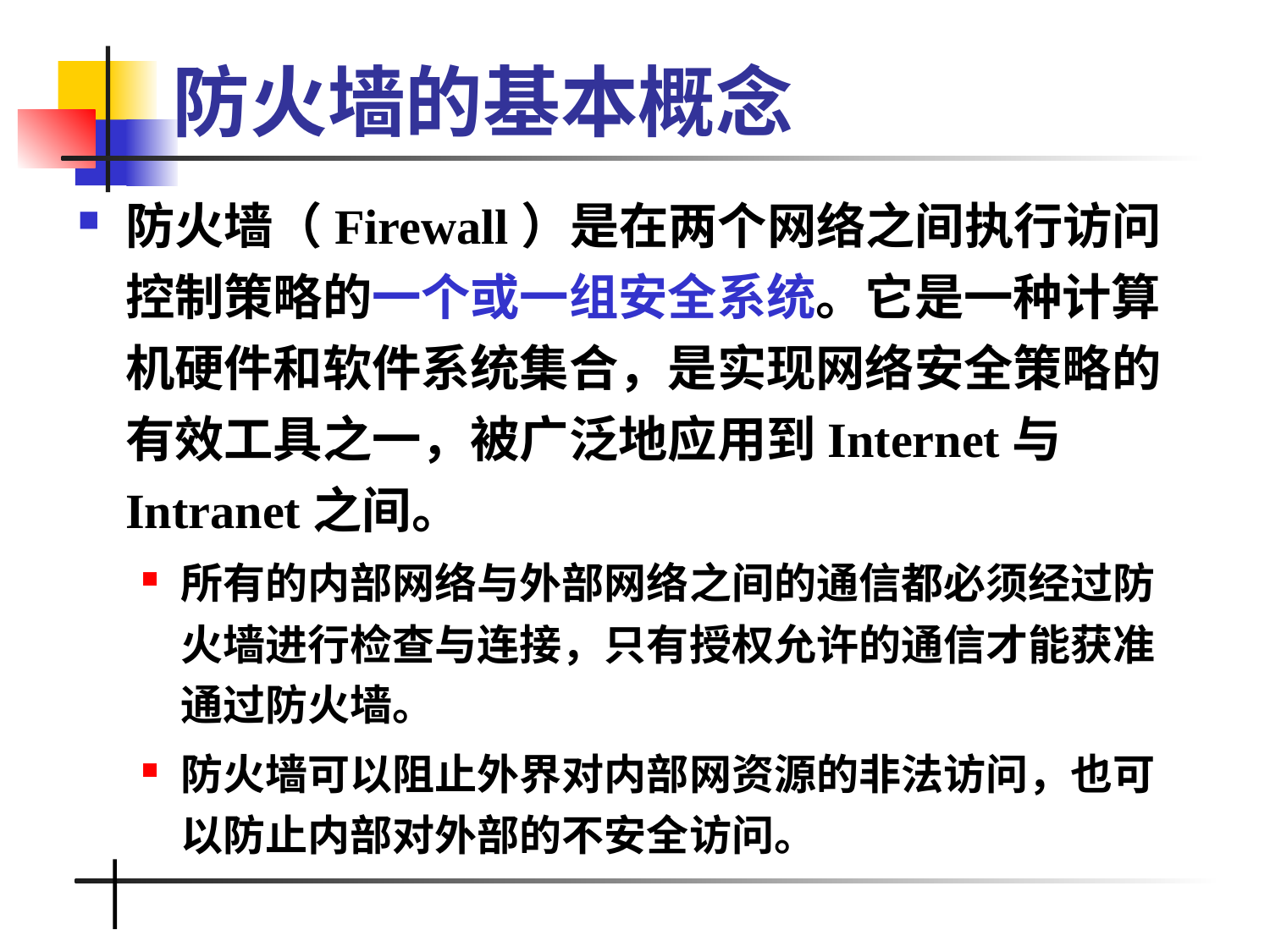

# 防火墙的基本概念
防火墙（Firewall）是在两个网络之间执行访问控制策略的一个或一组安全系统。它是一种计算机硬件和软件系统集合，是实现网络安全策略的有效工具之一，被广泛地应用到Internet与Intranet之间。
所有的内部网络与外部网络之间的通信都必须经过防火墙进行检查与连接，只有授权允许的通信才能获准通过防火墙。
防火墙可以阻止外界对内部网资源的非法访问，也可以防止内部对外部的不安全访问。